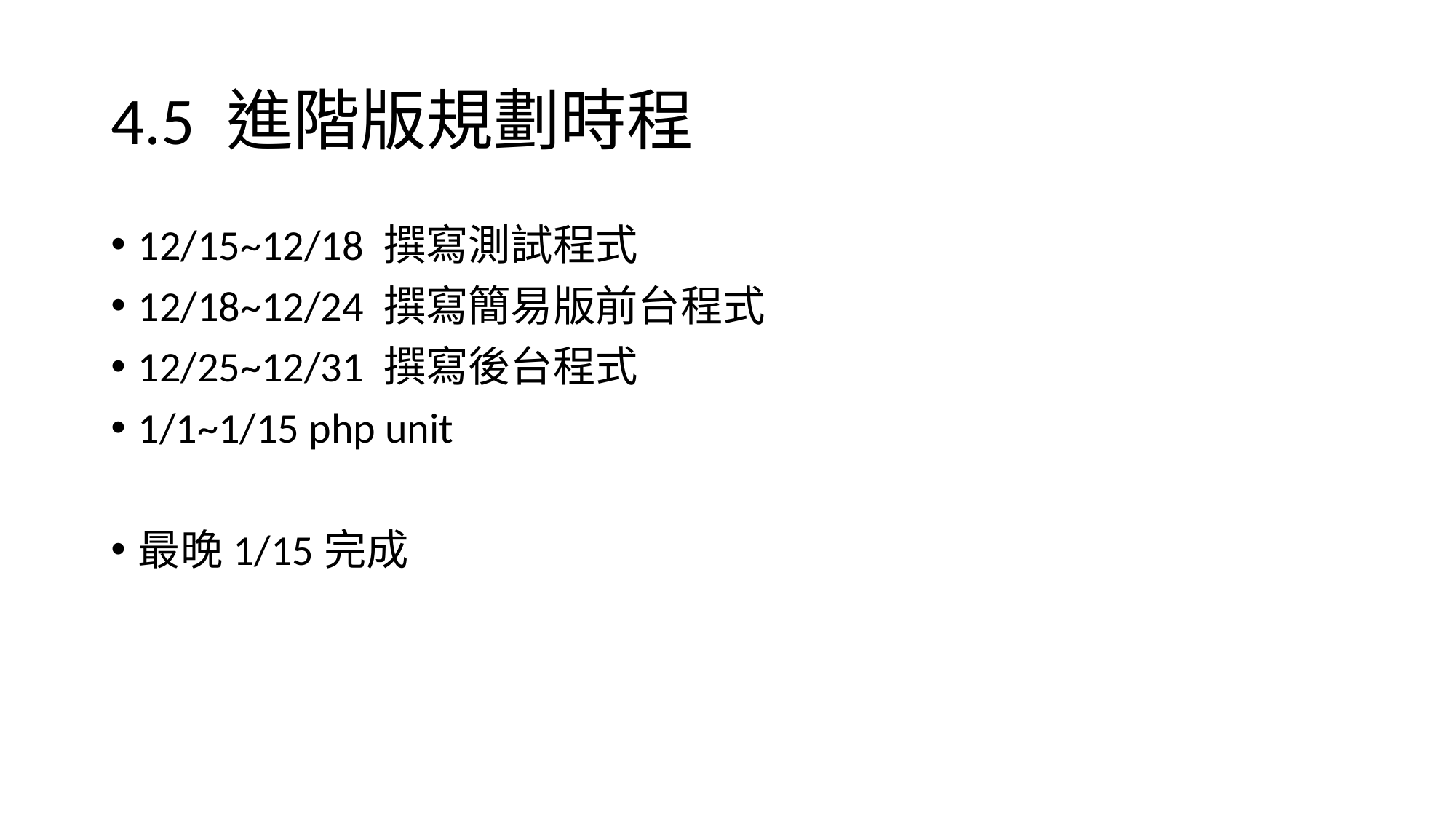

# 4.5 進階版規劃時程
12/15~12/18 撰寫測試程式
12/18~12/24 撰寫簡易版前台程式
12/25~12/31 撰寫後台程式
1/1~1/15 php unit

最晚1/15完成